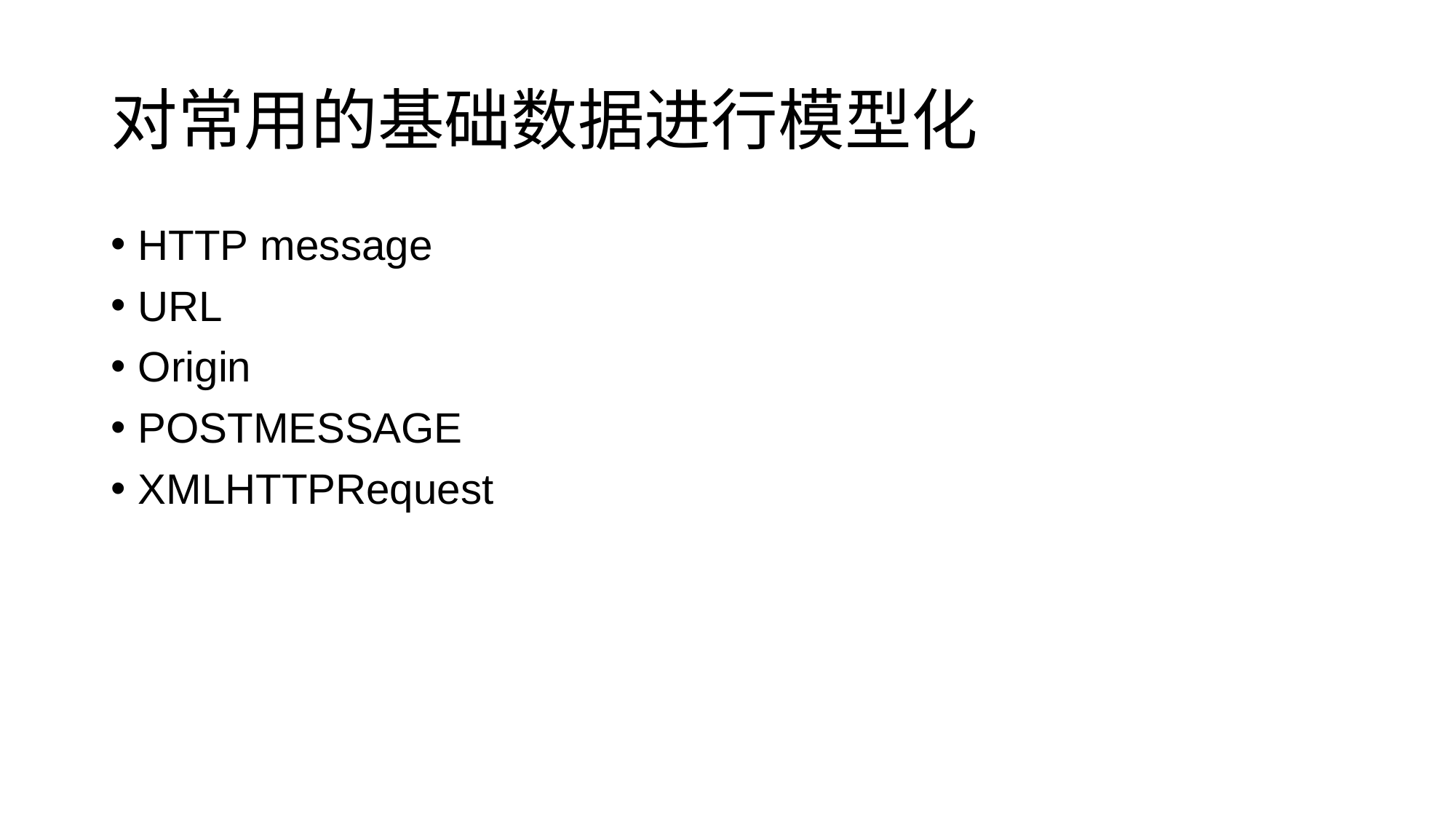

# 对常用的基础数据进行模型化
HTTP message
URL
Origin
POSTMESSAGE
XMLHTTPRequest